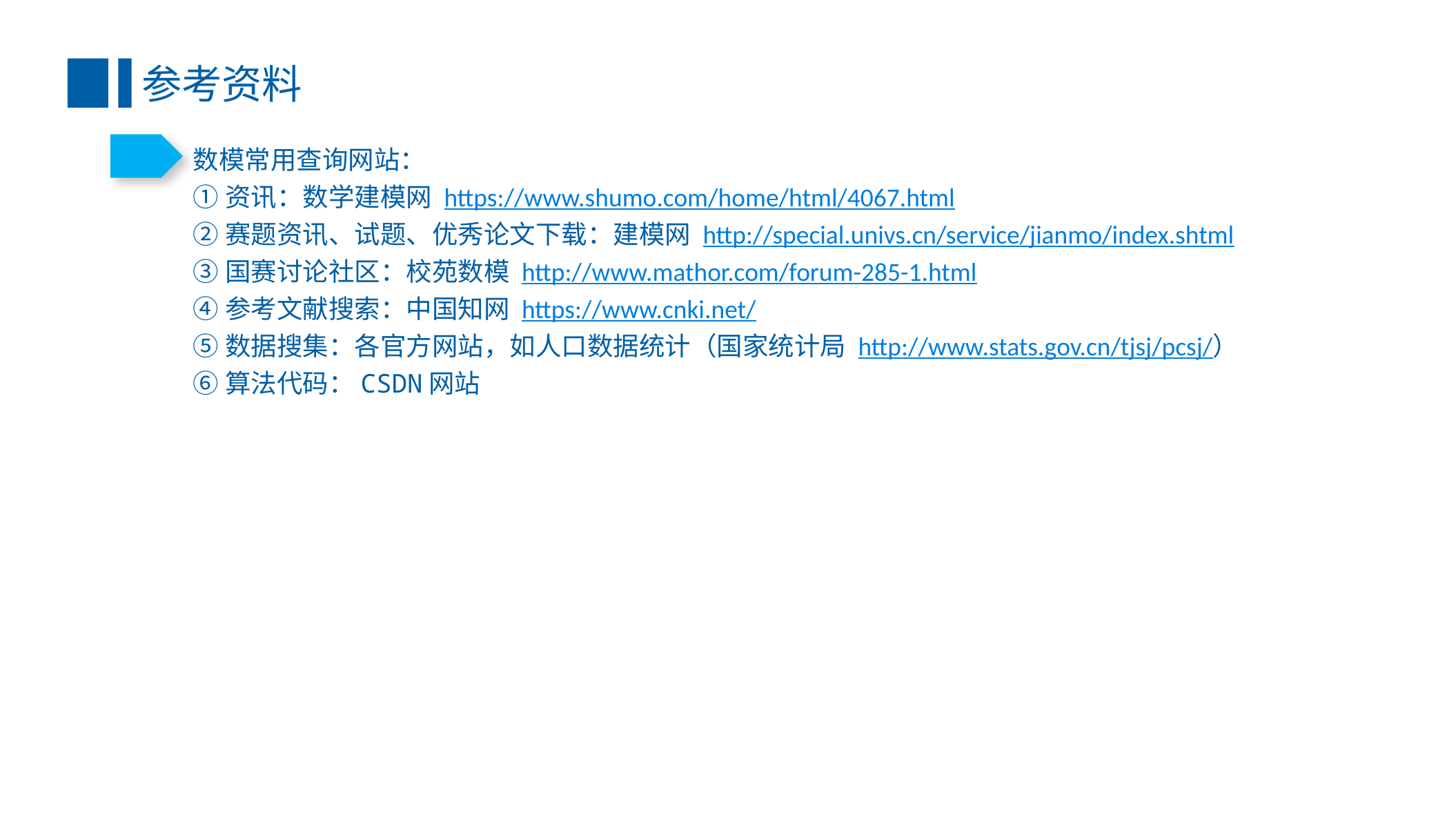

参考资料

数模常用查询网站：
①资讯：数学建模网 https://www.shumo.com/home/html/4067.html
②赛题资讯、试题、优秀论文下载：建模网 http://special.univs.cn/service/jianmo/index.shtml
③国赛讨论社区：校苑数模 http://www.mathor.com/forum-285-1.html
④参考文献搜索：中国知网 https://www.cnki.net/
⑤数据搜集：各官方网站，如人口数据统计（国家统计局 http://www.stats.gov.cn/tjsj/pcsj/）
⑥算法代码：CSDN网站